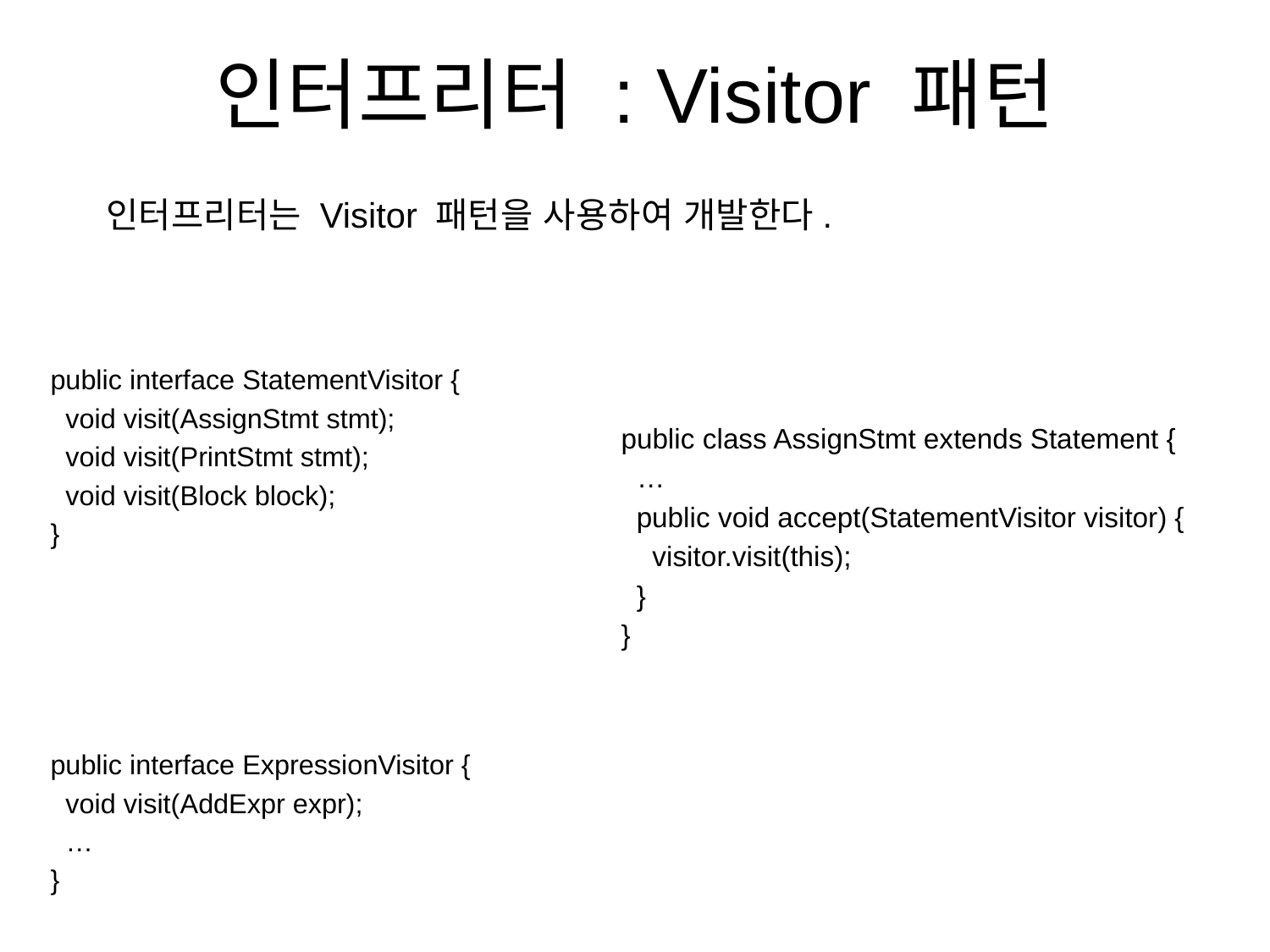

# 인터프리터 : Visitor 패턴
  인터프리터는 Visitor 패턴을 사용하여 개발한다.
public interface StatementVisitor {
  void visit(AssignStmt stmt);
  void visit(PrintStmt stmt);
  void visit(Block block);
}

public interface ExpressionVisitor {
  void visit(AddExpr expr);
  …
}
public class AssignStmt extends Statement {
  …
  public void accept(StatementVisitor visitor) {
    visitor.visit(this);
  }
}